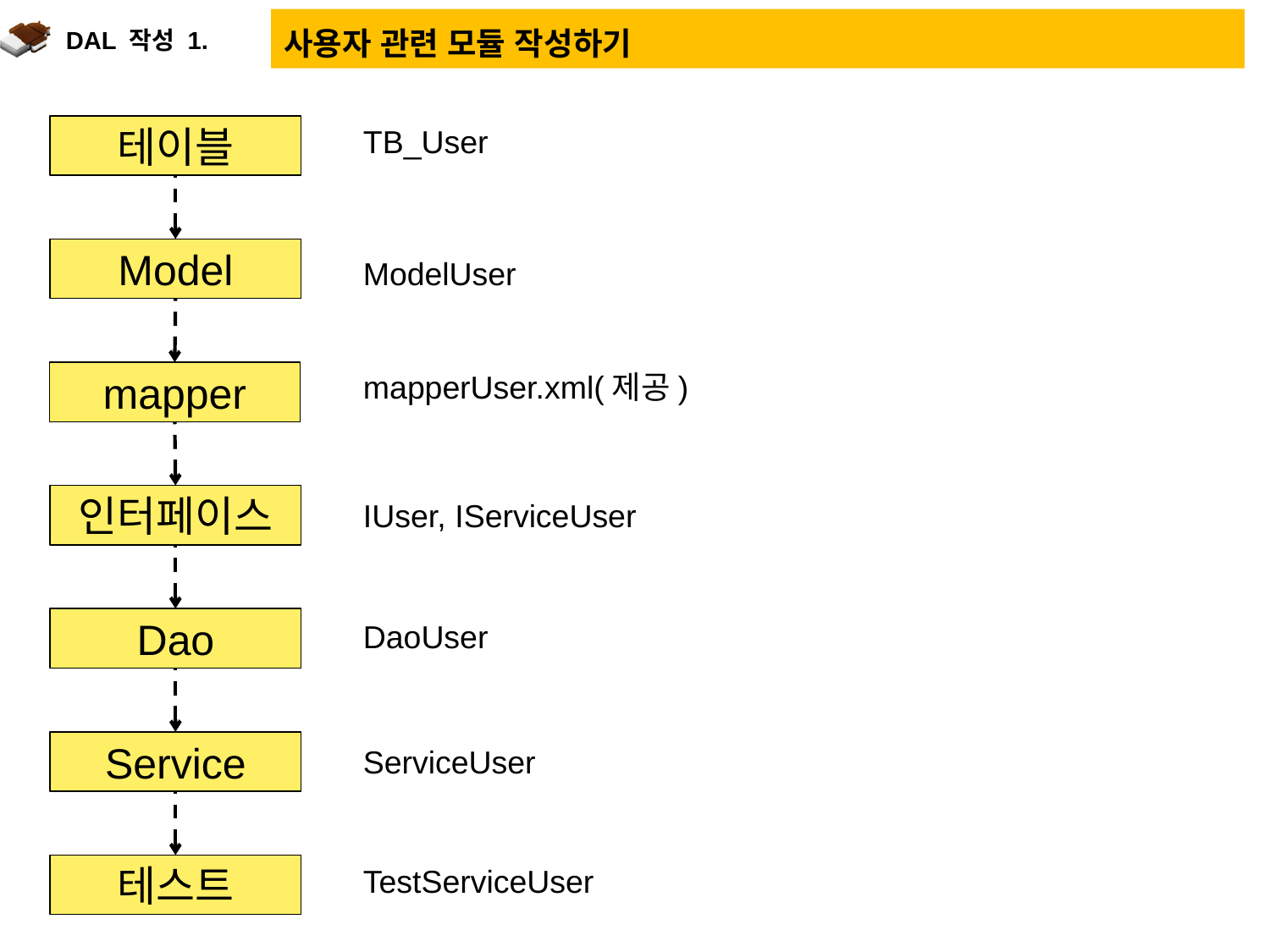

DAL 작성 1.
# 사용자 관련 모듈 작성하기

테이블
TB_User
Model
ModelUser
mapperUser.xml(제공)
mapper
인터페이스
IUser, IServiceUser
Dao
DaoUser
Service
ServiceUser
테스트
TestServiceUser